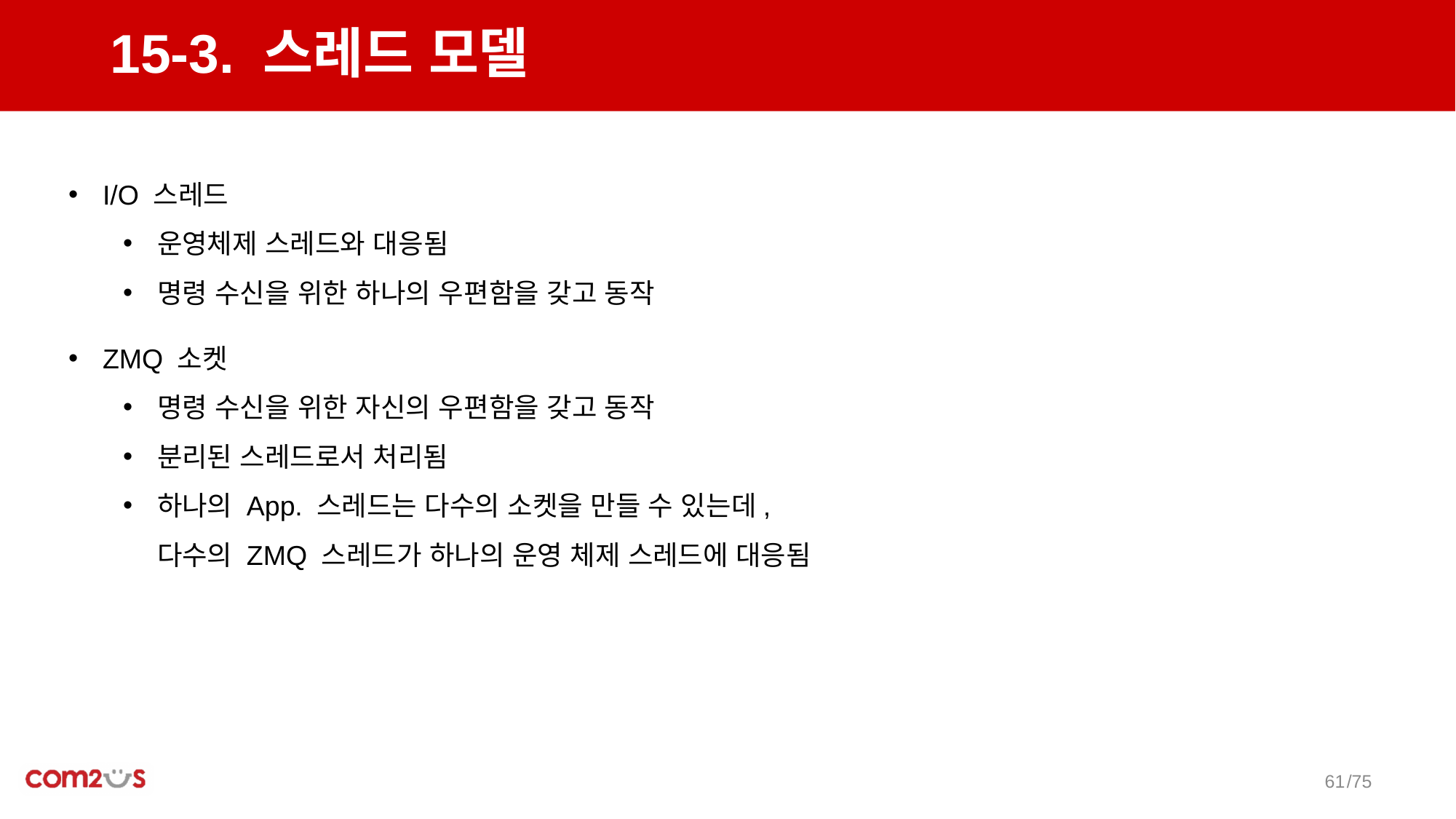

# 15-3. 스레드 모델
I/O 스레드
운영체제 스레드와 대응됨
명령 수신을 위한 하나의 우편함을 갖고 동작

ZMQ 소켓
명령 수신을 위한 자신의 우편함을 갖고 동작
분리된 스레드로서 처리됨
하나의 App. 스레드는 다수의 소켓을 만들 수 있는데,
다수의 ZMQ 스레드가 하나의 운영 체제 스레드에 대응됨

61